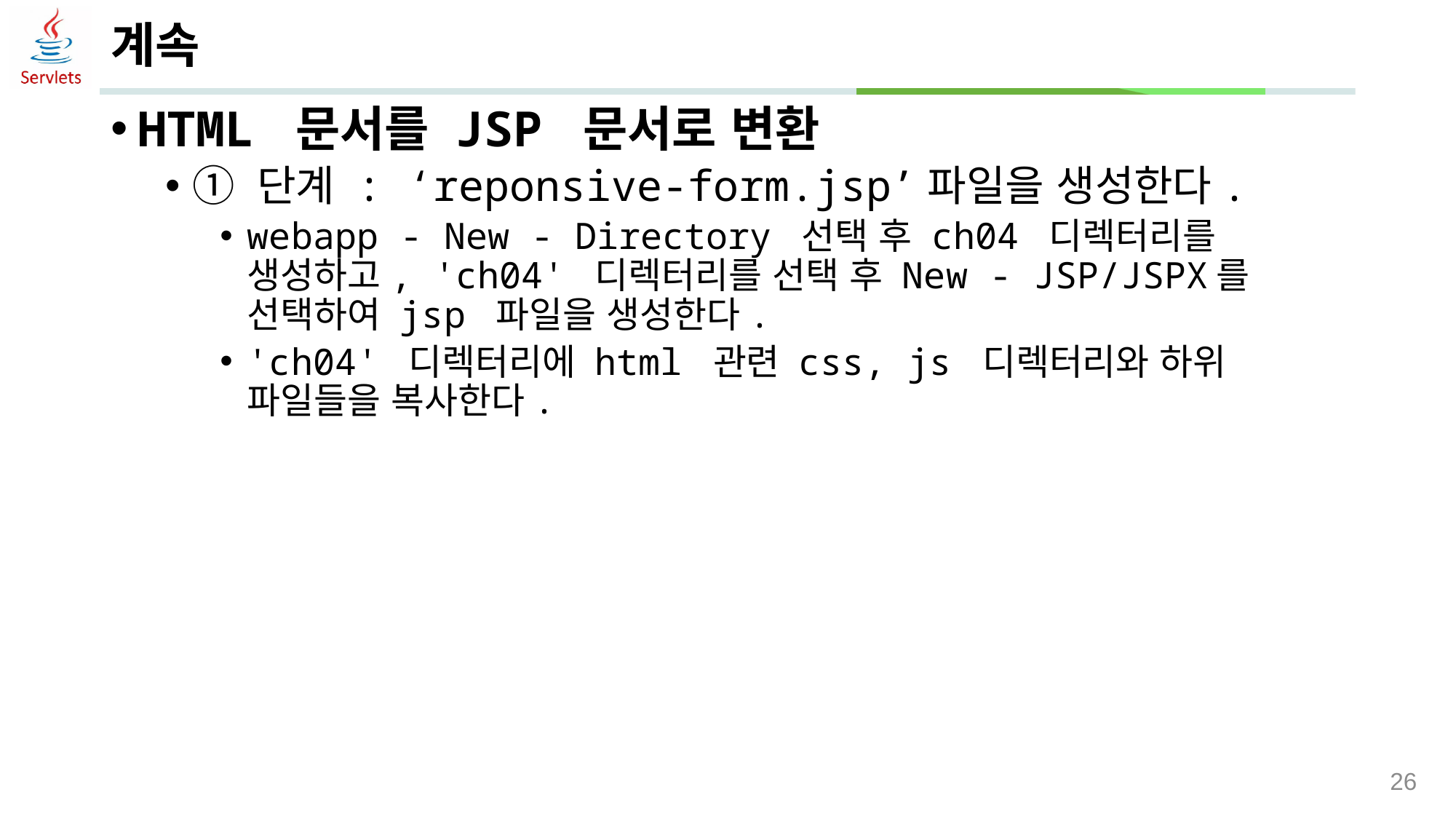

# 계속
HTML 문서를 JSP 문서로 변환
① 단계 : ‘reponsive-form.jsp’파일을 생성한다.
webapp - New - Directory 선택 후 ch04 디렉터리를 생성하고, 'ch04' 디렉터리를 선택 후 New - JSP/JSPX를 선택하여 jsp 파일을 생성한다.
'ch04' 디렉터리에 html 관련 css, js 디렉터리와 하위 파일들을 복사한다.

26